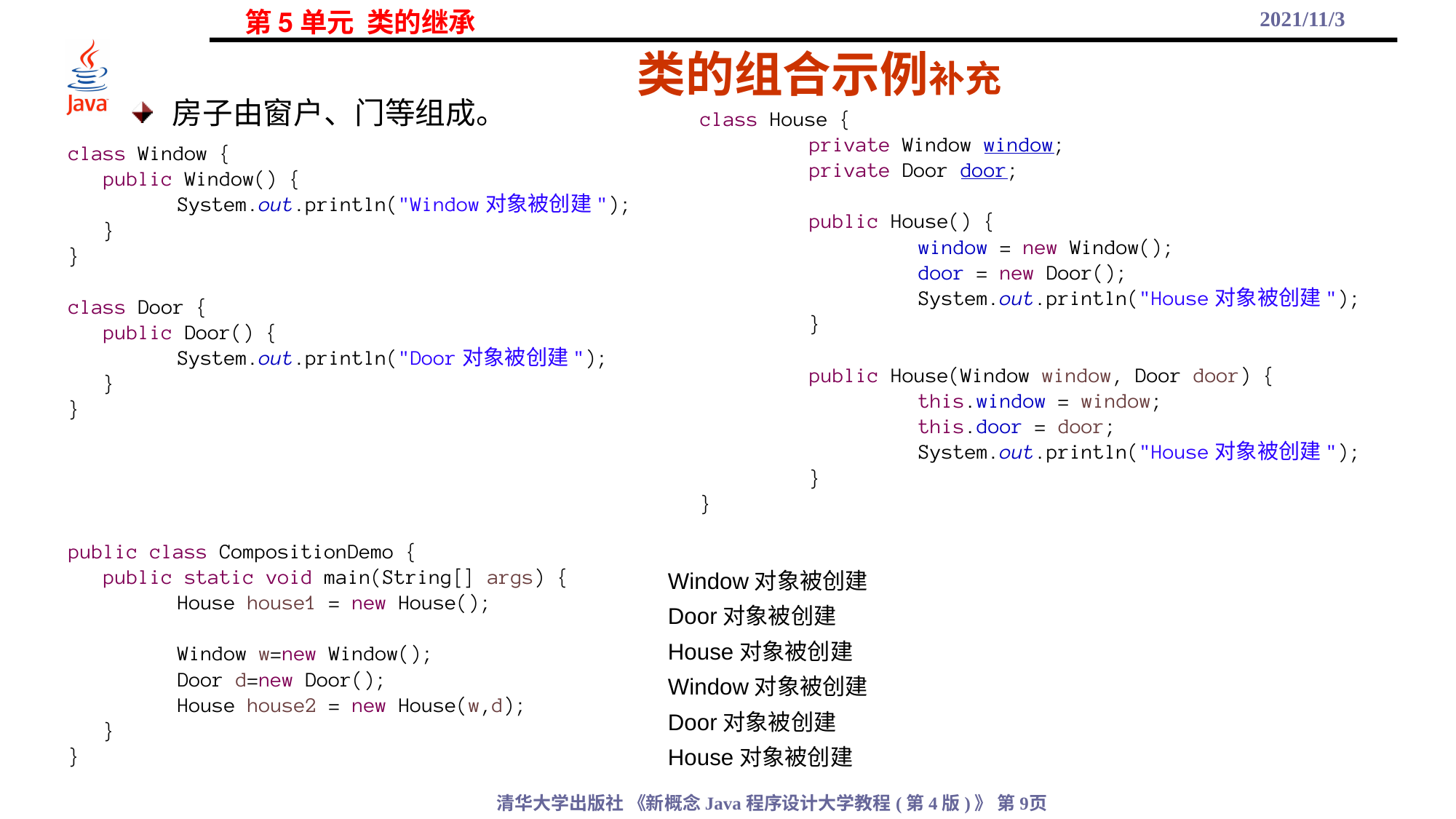

2021/11/3
# 类的组合示例补充
房子由窗户、门等组成。
class House {
	private Window window;
	private Door door;

	public House() {
		window = new Window();
		door = new Door();
		System.out.println("House对象被创建");
	}

	public House(Window window, Door door) {
		this.window = window;
		this.door = door;
		System.out.println("House对象被创建");
	}
}
class Window {
   public Window() {
	System.out.println("Window对象被创建");
   }
}
class Door {
   public Door() {
	System.out.println("Door对象被创建");
   }
}
public class CompositionDemo {
   public static void main(String[] args) {
	House house1 = new House();

	Window w=new Window();
	Door d=new Door();
	House house2 = new House(w,d);
   }
}
Window对象被创建
Door对象被创建
House对象被创建
Window对象被创建
Door对象被创建
House对象被创建